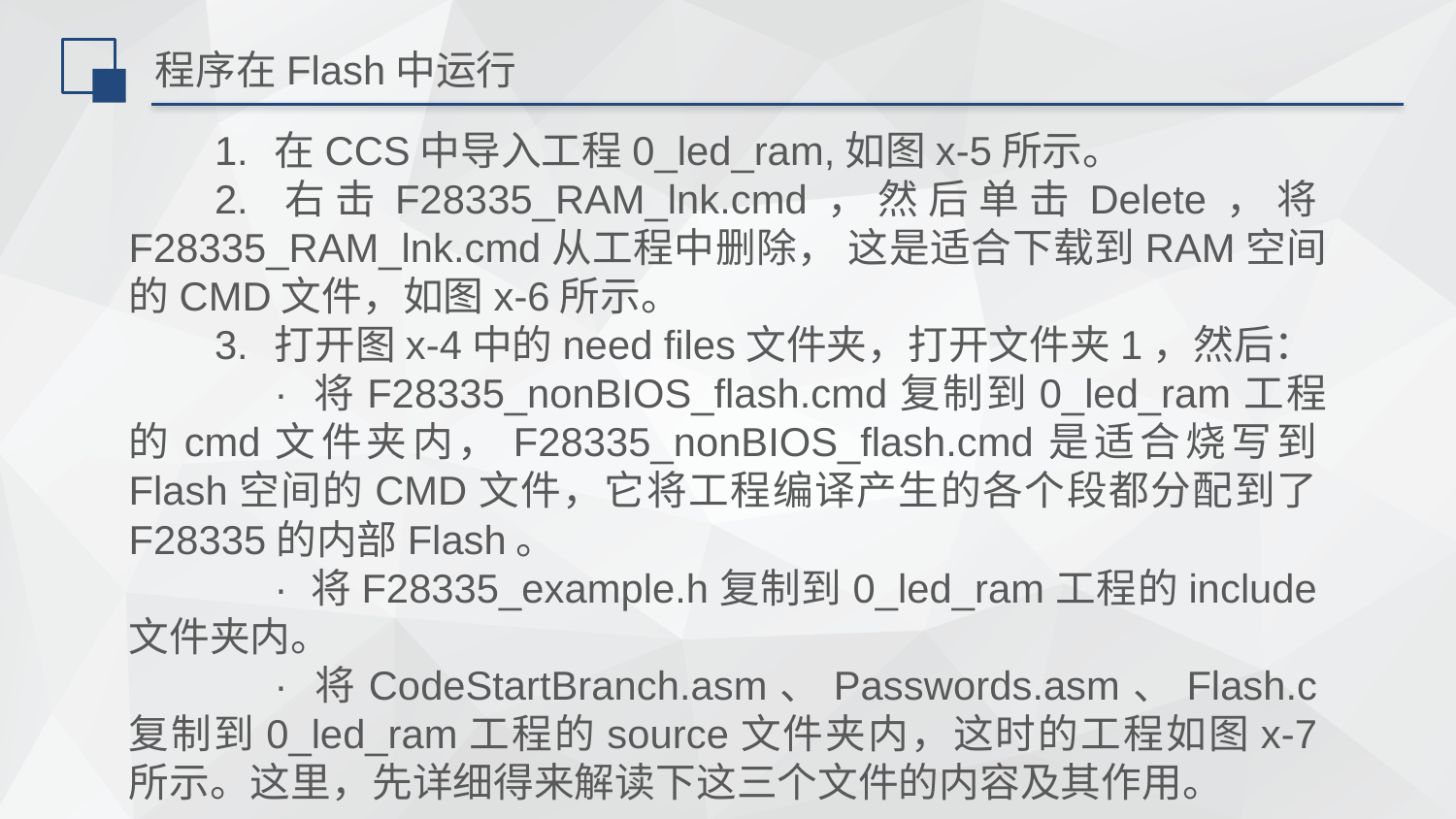

# 程序在Flash中运行
1.	在CCS中导入工程0_led_ram,如图x-5所示。
2.	右击F28335_RAM_lnk.cmd，然后单击Delete，将F28335_RAM_lnk.cmd从工程中删除， 这是适合下载到RAM空间的CMD文件，如图x-6所示。
3.	打开图x-4中的need files文件夹，打开文件夹1，然后：
	· 将F28335_nonBIOS_flash.cmd复制到0_led_ram工程的cmd文件夹内，F28335_nonBIOS_flash.cmd是适合烧写到Flash空间的CMD文件，它将工程编译产生的各个段都分配到了F28335的内部Flash。
	· 将F28335_example.h复制到0_led_ram工程的include文件夹内。
	· 将CodeStartBranch.asm、Passwords.asm、Flash.c复制到0_led_ram工程的source文件夹内，这时的工程如图x-7所示。这里，先详细得来解读下这三个文件的内容及其作用。